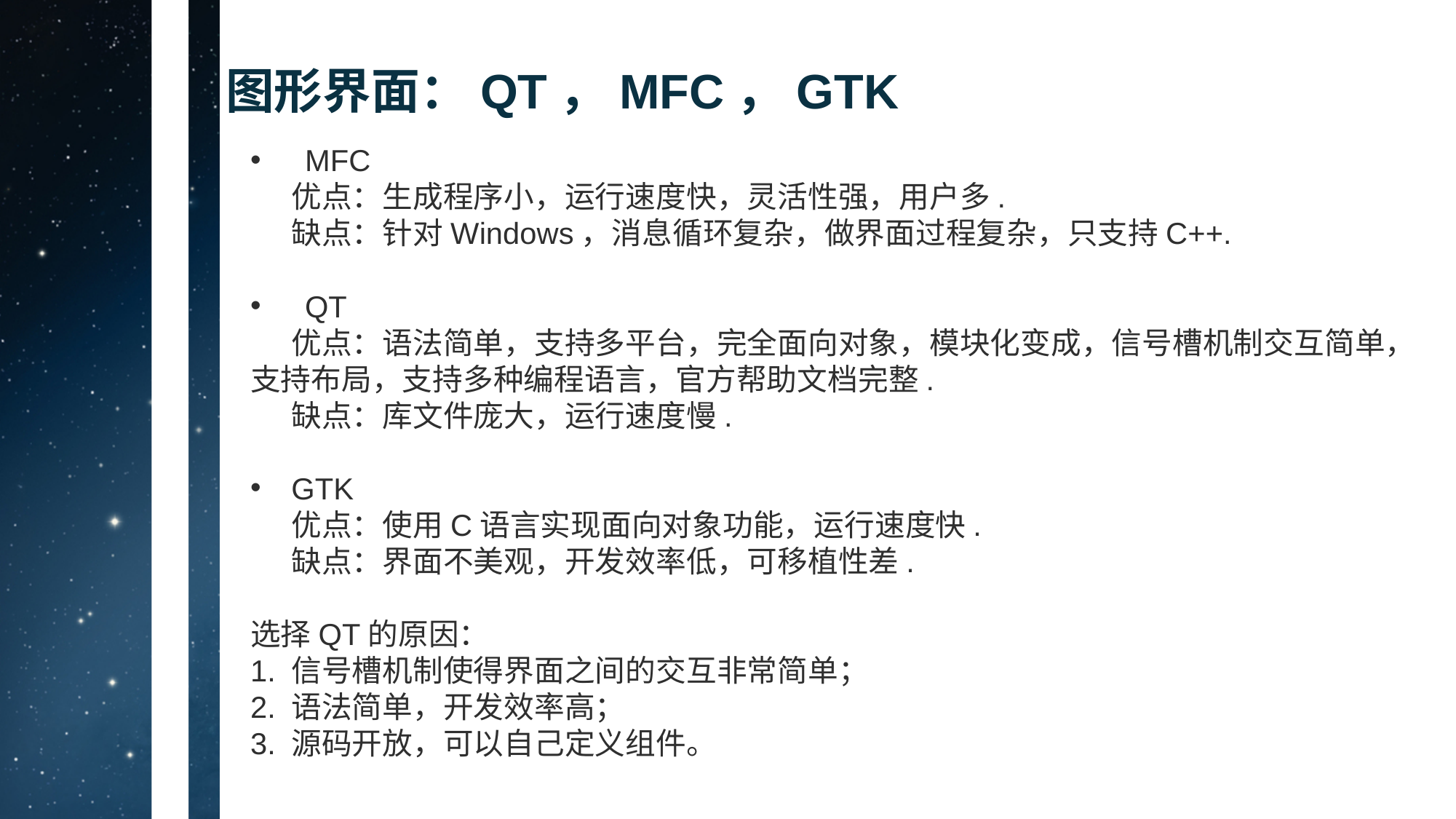

图形界面：QT，MFC，GTK
MFC
     优点：生成程序小，运行速度快，灵活性强，用户多.
     缺点：针对Windows，消息循环复杂，做界面过程复杂，只支持C++.

QT
     优点：语法简单，支持多平台，完全面向对象，模块化变成，信号槽机制交互简单，支持布局，支持多种编程语言，官方帮助文档完整.
     缺点：库文件庞大，运行速度慢.

GTK
     优点：使用C语言实现面向对象功能，运行速度快.
     缺点：界面不美观，开发效率低，可移植性差.

选择QT的原因：
1. 信号槽机制使得界面之间的交互非常简单；
2. 语法简单，开发效率高；
3. 源码开放，可以自己定义组件。